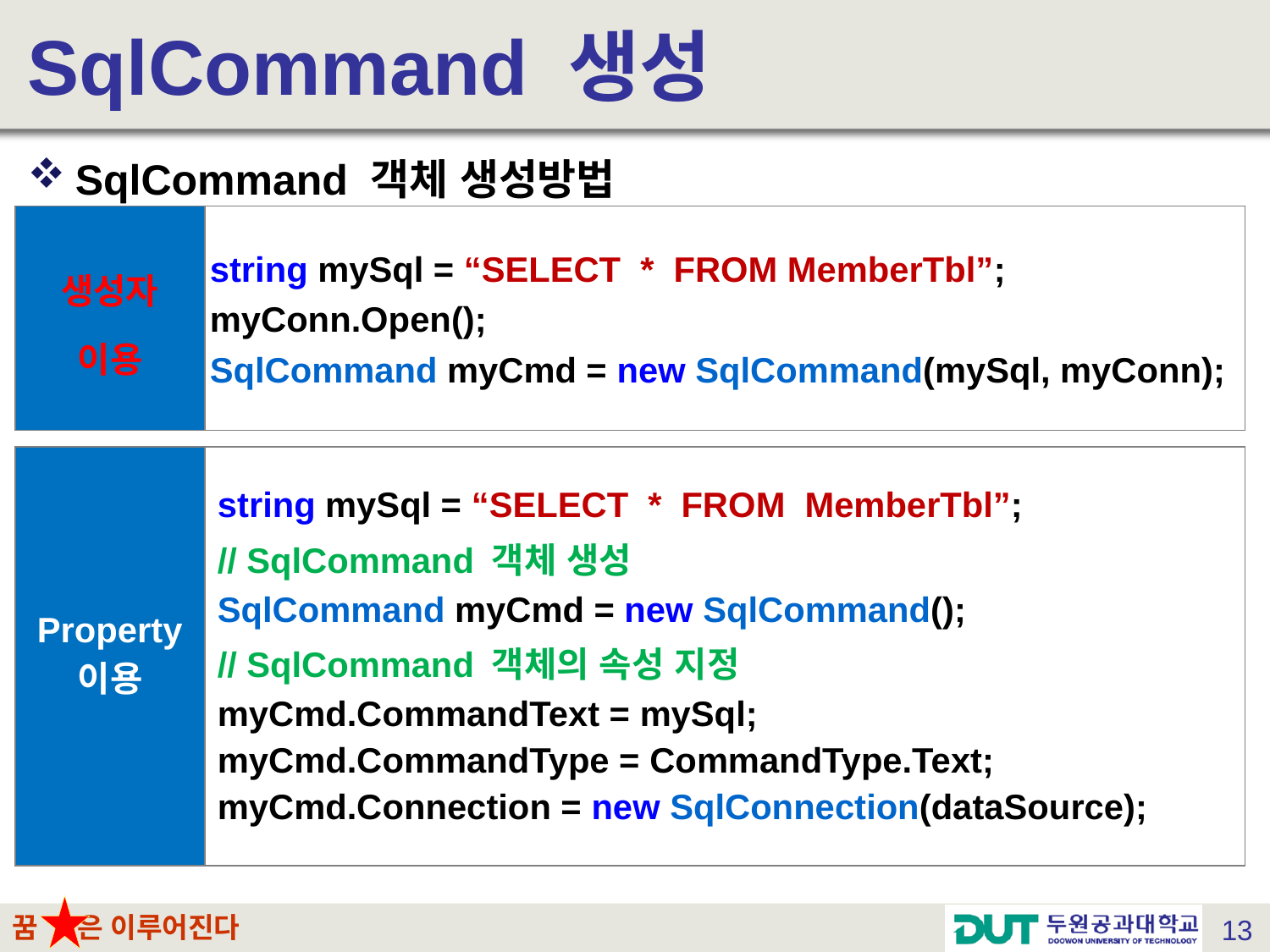

# SqlCommand 생성
SqlCommand 객체 생성방법
| 생성자 이용 | string mySql = “SELECT \* FROM MemberTbl”; myConn.Open(); SqlCommand myCmd = new SqlCommand(mySql, myConn); |
| --- | --- |
| Property 이용 | string mySql = “SELECT \* FROM MemberTbl”; // SqlCommand 객체 생성 SqlCommand myCmd = new SqlCommand(); // SqlCommand 객체의 속성 지정 myCmd.CommandText = mySql; myCmd.CommandType = CommandType.Text; myCmd.Connection = new SqlConnection(dataSource); |
| --- | --- |